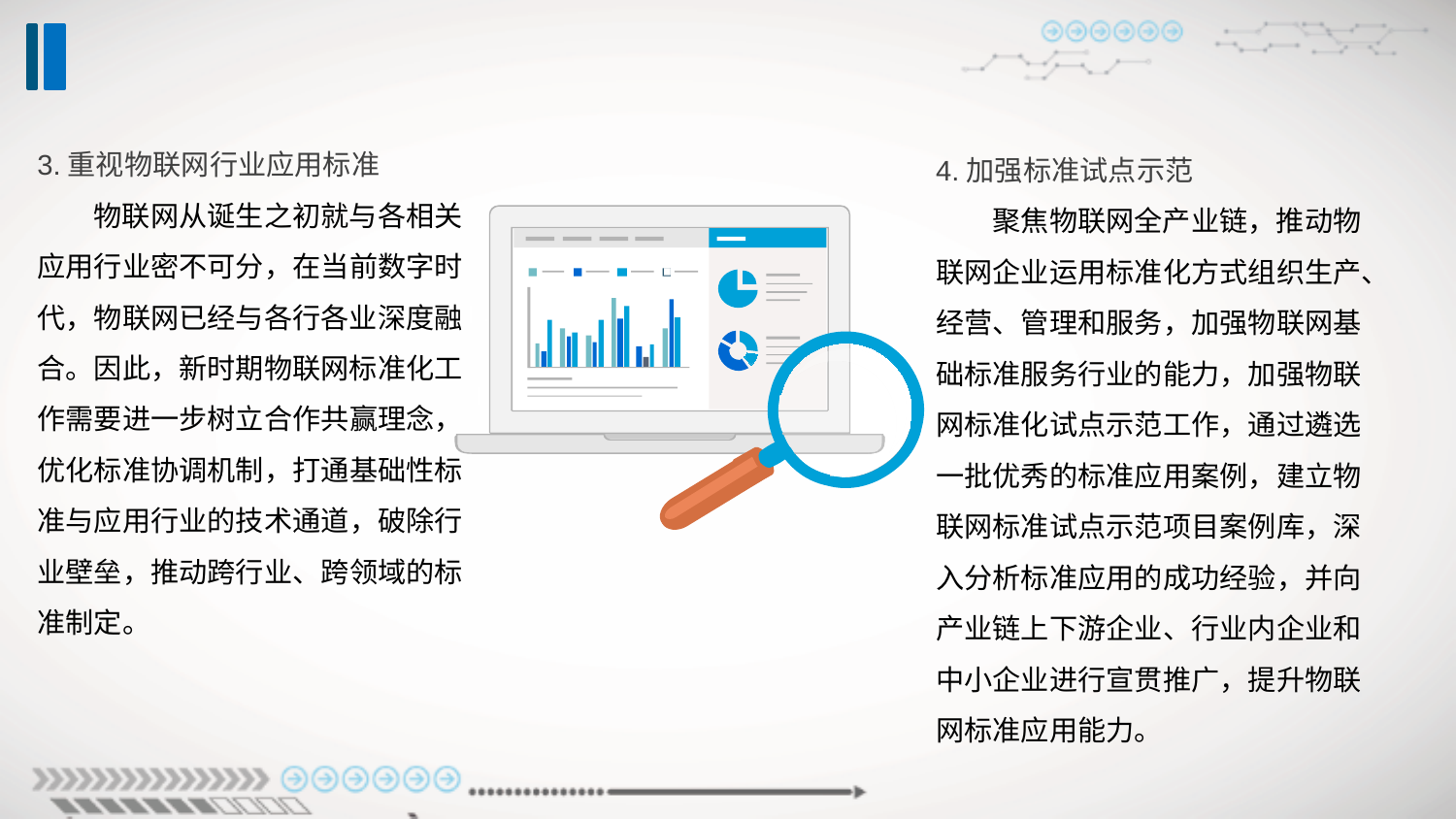

3.重视物联网行业应用标准
物联网从诞生之初就与各相关应用行业密不可分，在当前数字时代，物联网已经与各行各业深度融合。因此，新时期物联网标准化工作需要进一步树立合作共赢理念，优化标准协调机制，打通基础性标准与应用行业的技术通道，破除行业壁垒，推动跨行业、跨领域的标准制定。
4.加强标准试点示范
聚焦物联网全产业链，推动物联网企业运用标准化方式组织生产、经营、管理和服务，加强物联网基础标准服务行业的能力，加强物联网标准化试点示范工作，通过遴选一批优秀的标准应用案例，建立物联网标准试点示范项目案例库，深入分析标准应用的成功经验，并向产业链上下游企业、行业内企业和中小企业进行宣贯推广，提升物联网标准应用能力。